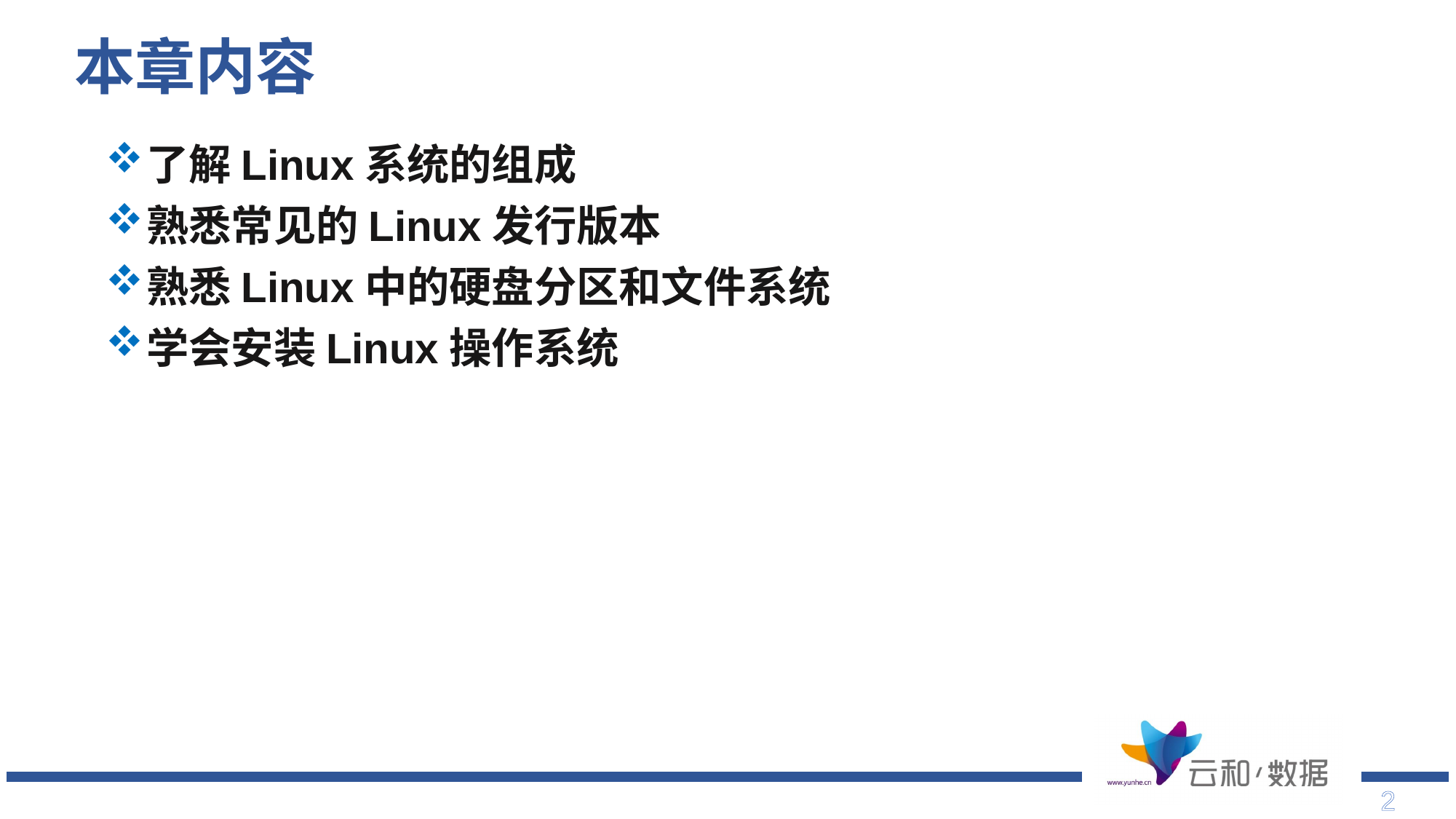

# 本章内容
了解Linux系统的组成
熟悉常见的Linux发行版本
熟悉Linux中的硬盘分区和文件系统
学会安装Linux操作系统